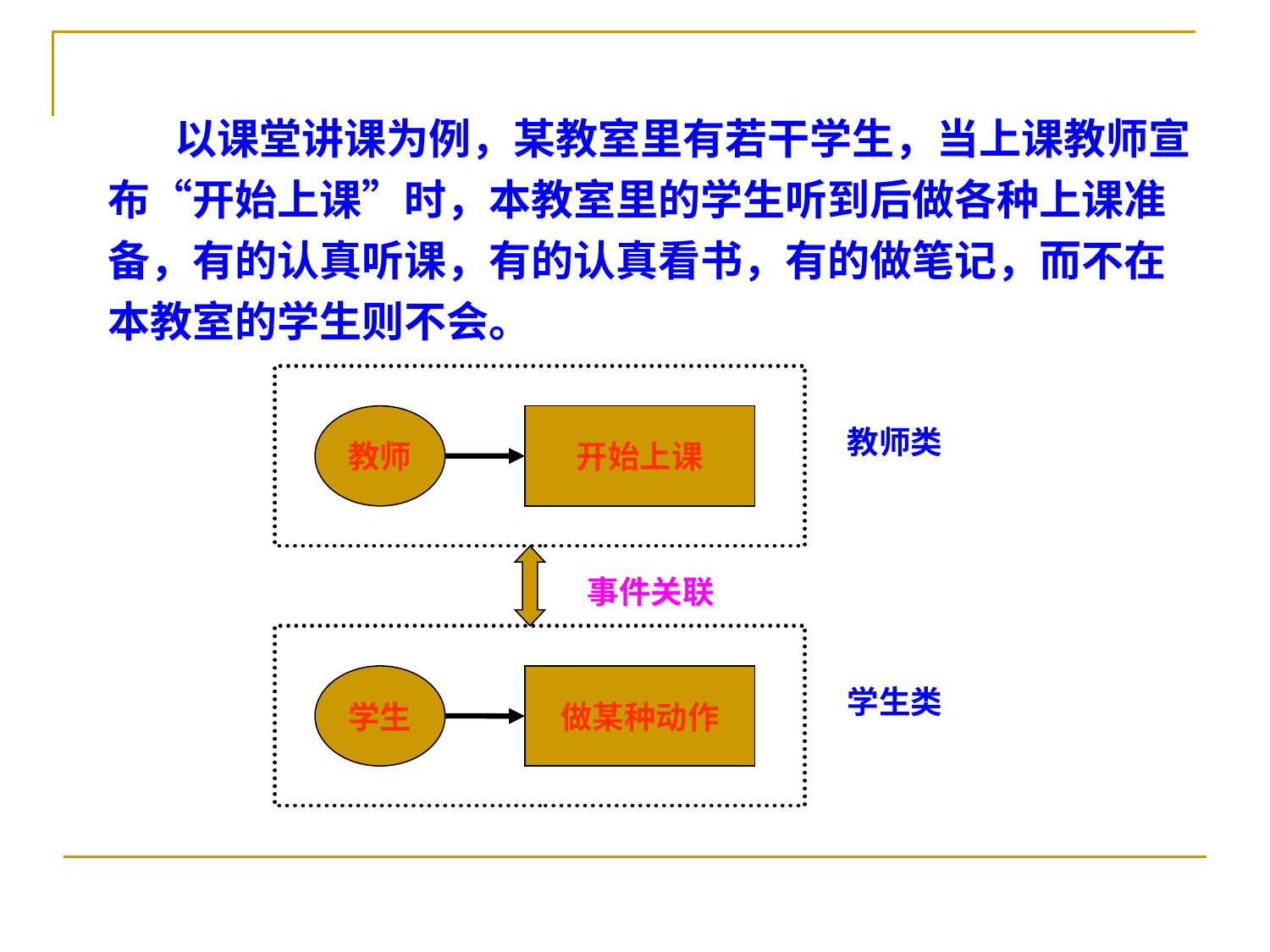

以课堂讲课为例，某教室里有若干学生，当上课教师宣布“开始上课”时，本教室里的学生听到后做各种上课准备，有的认真听课，有的认真看书，有的做笔记，而不在本教室的学生则不会。

教师
开始上课
教师类

事件关联

学生
做某种动作
学生类